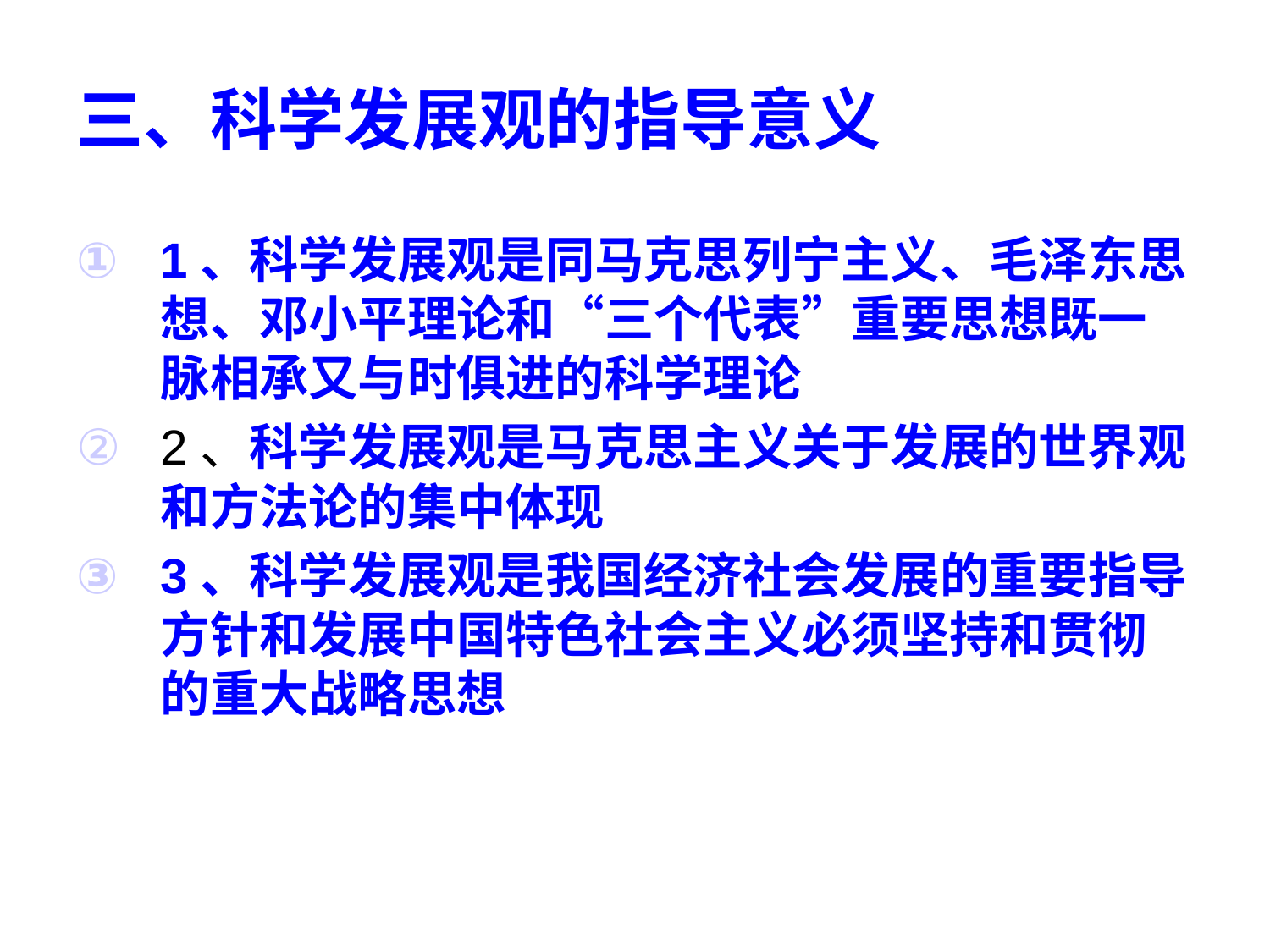

# 三、科学发展观的指导意义
1、科学发展观是同马克思列宁主义、毛泽东思想、邓小平理论和“三个代表”重要思想既一脉相承又与时俱进的科学理论
2、科学发展观是马克思主义关于发展的世界观和方法论的集中体现
3、科学发展观是我国经济社会发展的重要指导方针和发展中国特色社会主义必须坚持和贯彻的重大战略思想